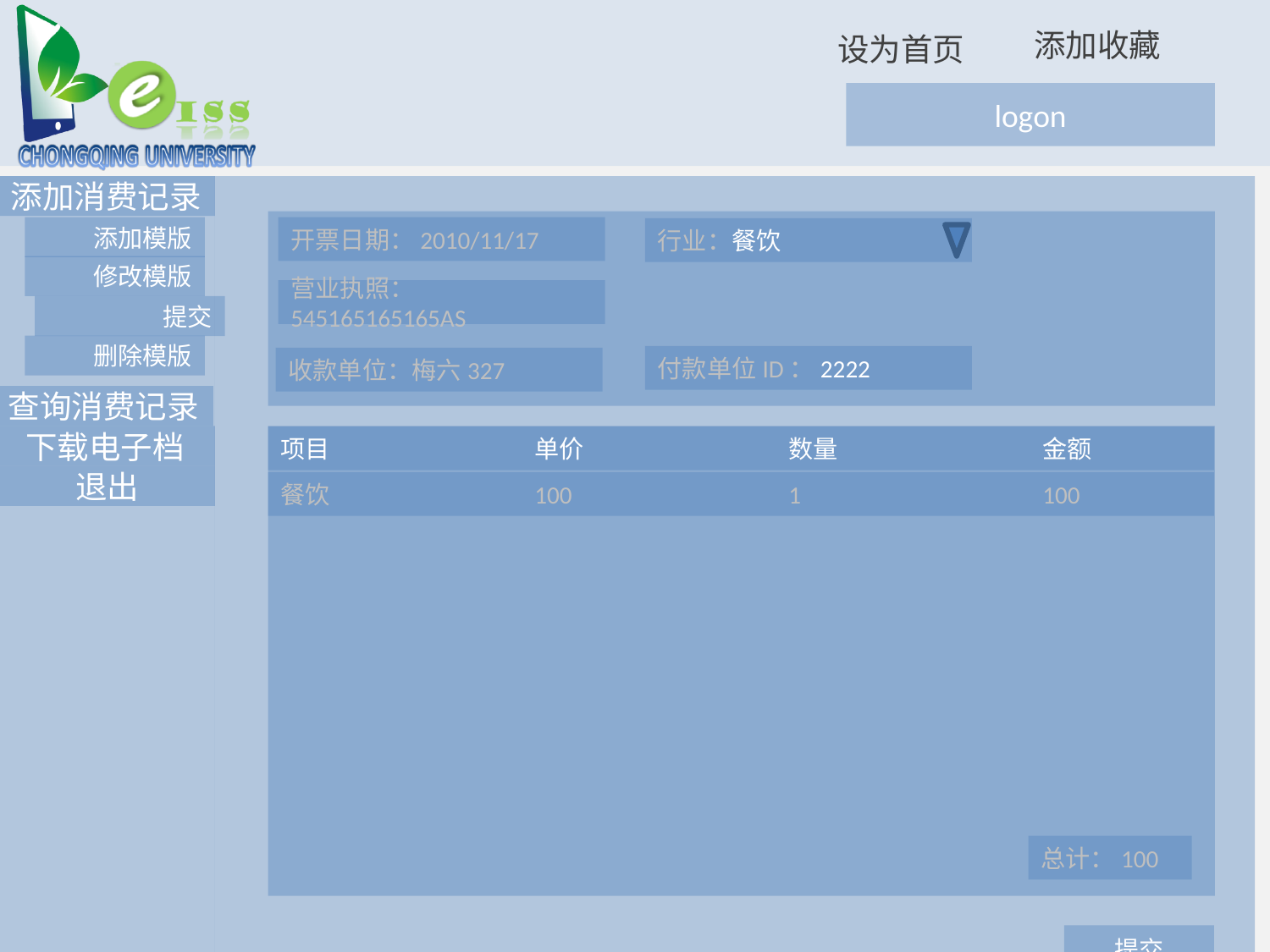

添加消费记录

添加模版
开票日期：2010/11/17
行业：餐饮

修改模版
营业执照：545165165165AS
提交
删除模版
付款单位ID：2222
收款单位：梅六327
查询消费记录
下载电子档

项目		单价		数量		金额
退出
餐饮		100		1		100
总计：100
提交